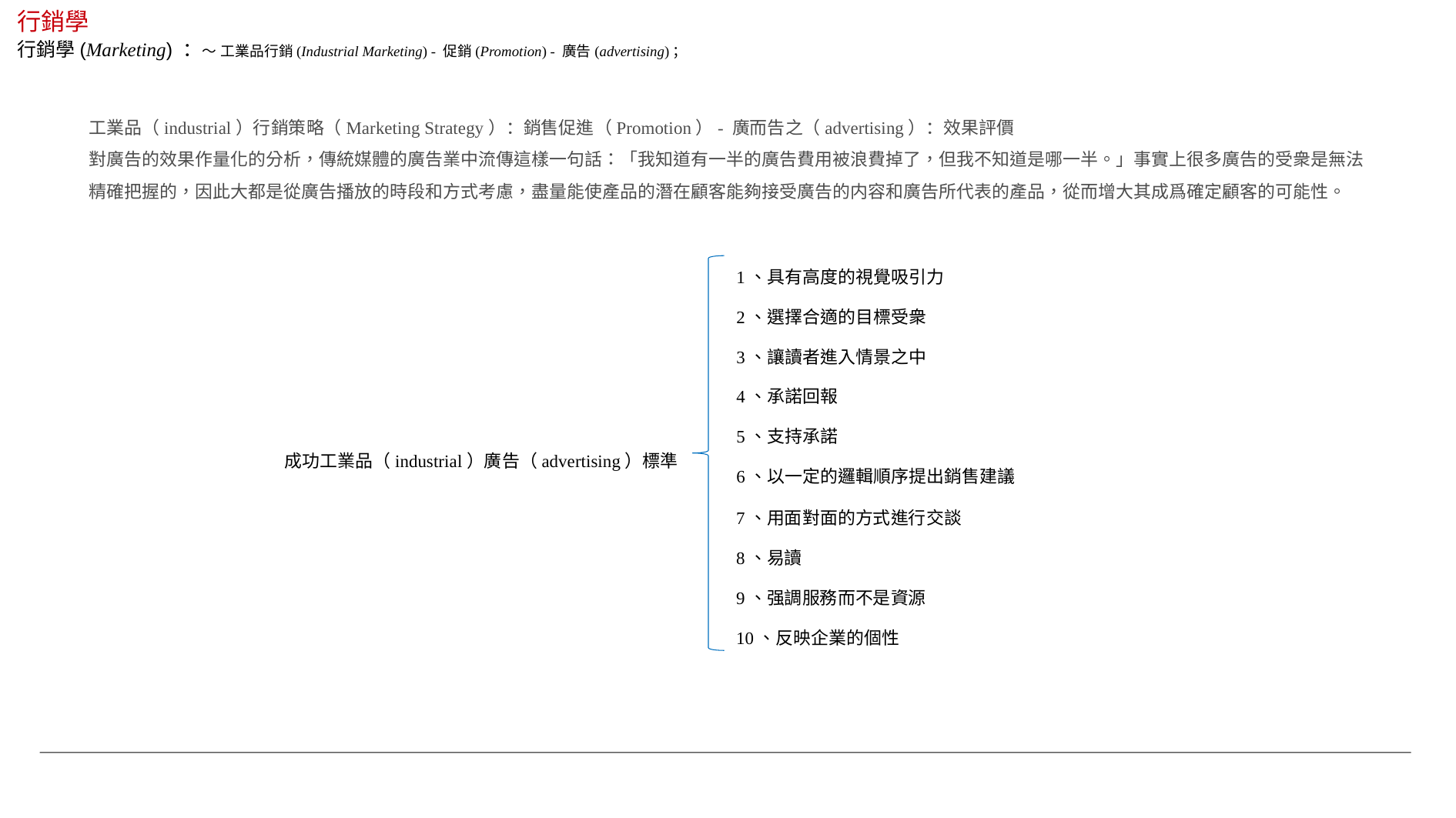

行銷學
行銷學(Marketing) ：～ 工業品行銷(Industrial Marketing) - 促銷(Promotion) - 廣告(advertising)；
工業品（industrial）行銷策略（Marketing Strategy）：銷售促進（Promotion）- 廣而告之（advertising）：效果評價
對廣告的效果作量化的分析，傳統媒體的廣告業中流傳這樣一句話：「我知道有一半的廣告費用被浪費掉了，但我不知道是哪一半。」事實上很多廣告的受衆是無法精確把握的，因此大都是從廣告播放的時段和方式考慮，盡量能使產品的潛在顧客能夠接受廣告的内容和廣告所代表的產品，從而增大其成爲確定顧客的可能性。
1、具有高度的視覺吸引力

2、選擇合適的目標受衆
3、讓讀者進入情景之中
4、承諾回報
5、支持承諾
成功工業品（industrial）廣告（advertising）標準
6、以一定的邏輯順序提出銷售建議
7、用面對面的方式進行交談
8、易讀
9、强調服務而不是資源
10、反映企業的個性